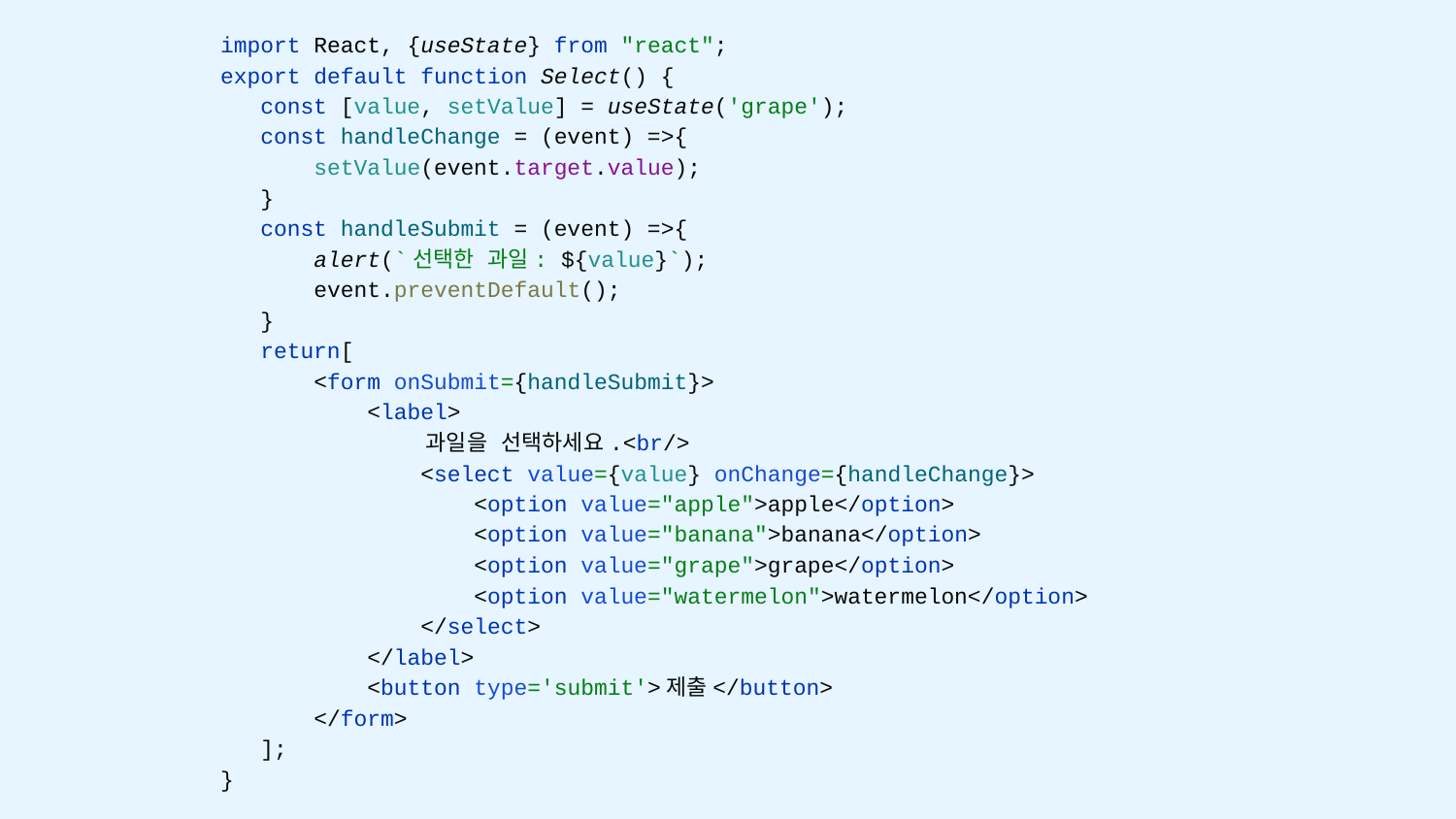

import React, {useState} from "react";
export default function Select() {
   const [value, setValue] = useState('grape');
   const handleChange = (event) =>{
       setValue(event.target.value);
   }
   const handleSubmit = (event) =>{
       alert(`선택한 과일: ${value}`);
       event.preventDefault();
   }
   return[
       <form onSubmit={handleSubmit}>
           <label>
               과일을 선택하세요.<br/>
               <select value={value} onChange={handleChange}>
                   <option value="apple">apple</option>
                   <option value="banana">banana</option>
                   <option value="grape">grape</option>
                   <option value="watermelon">watermelon</option>
               </select>
           </label>
           <button type='submit'>제출</button>
       </form>
   ];
}